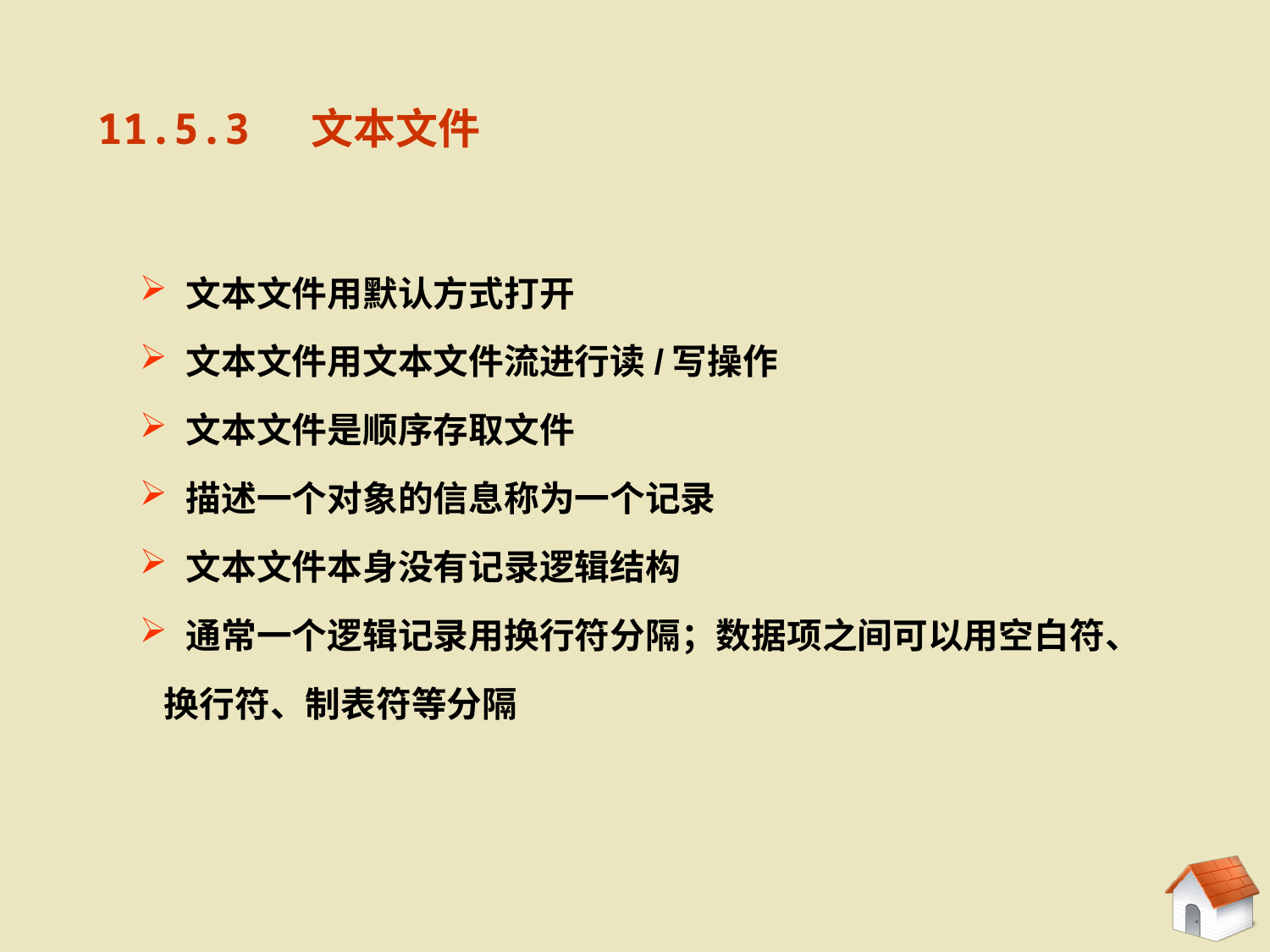

11.5.3  文本文件
11.5.3  文本文件
 文本文件用默认方式打开
 文本文件用文本文件流进行读/写操作
 文本文件是顺序存取文件
 描述一个对象的信息称为一个记录
 文本文件本身没有记录逻辑结构
 通常一个逻辑记录用换行符分隔；数据项之间可以用空白符、
  换行符、制表符等分隔